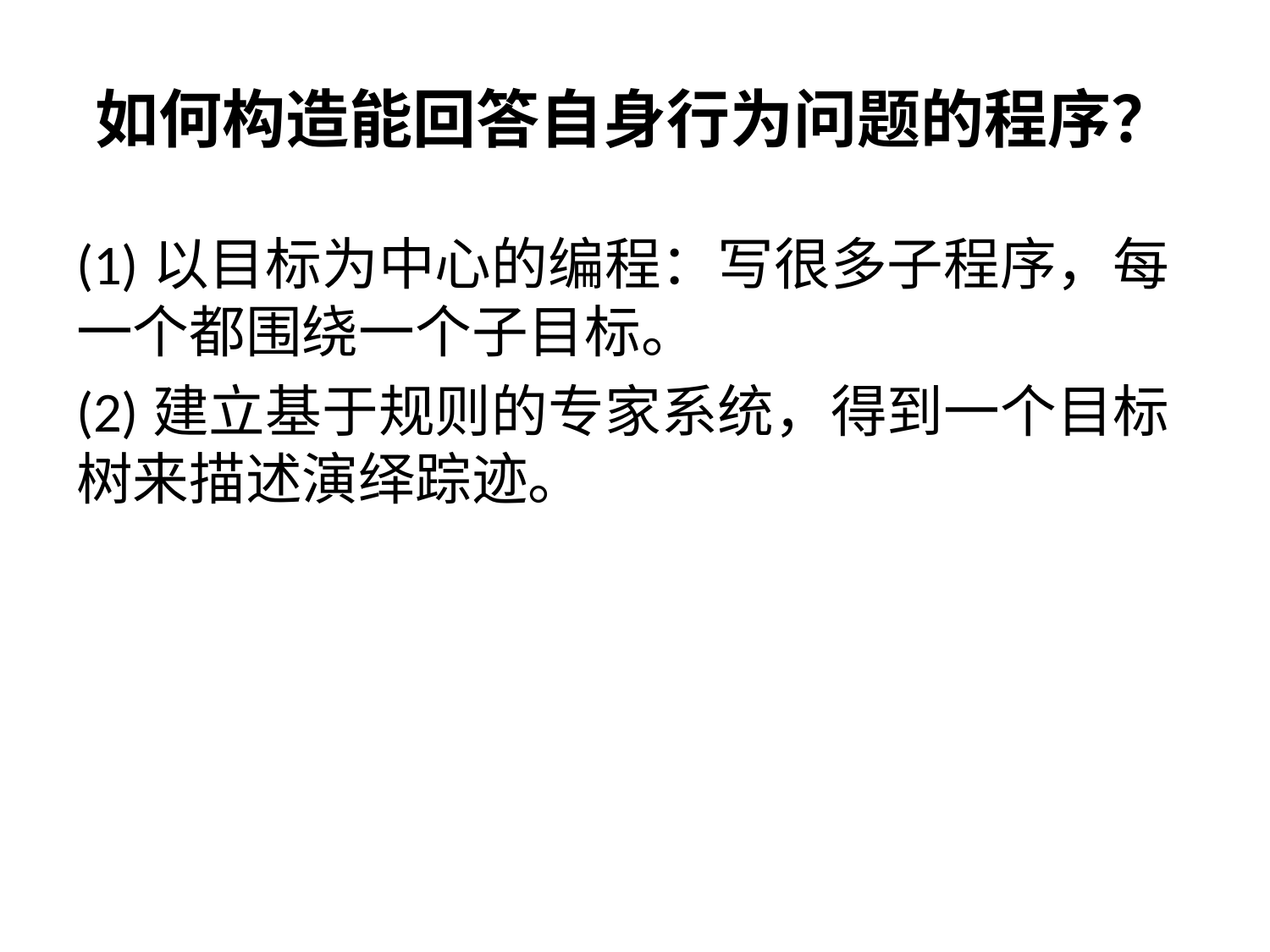

# 如何构造能回答自身行为问题的程序？
(1)以目标为中心的编程：写很多子程序，每一个都围绕一个子目标。
(2)建立基于规则的专家系统，得到一个目标树来描述演绎踪迹。